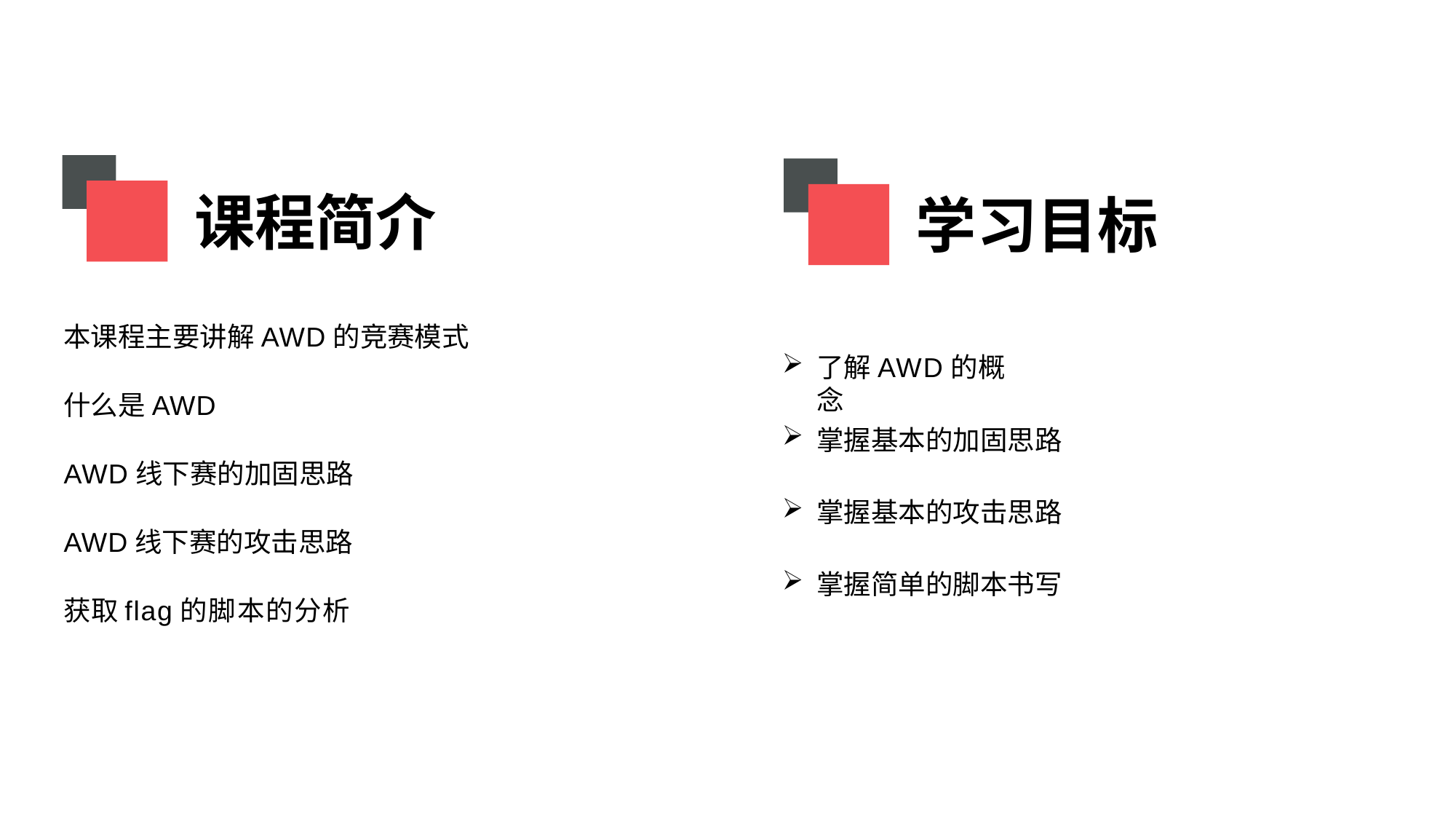

# 课程简介

学习目标
本课程主要讲解AWD的竞赛模式

什么是AWD

AWD线下赛的加固思路

AWD线下赛的攻击思路

获取flag的脚本的分析

了解AWD的概念
掌握基本的加固思路
掌握基本的攻击思路
掌握简单的脚本书写